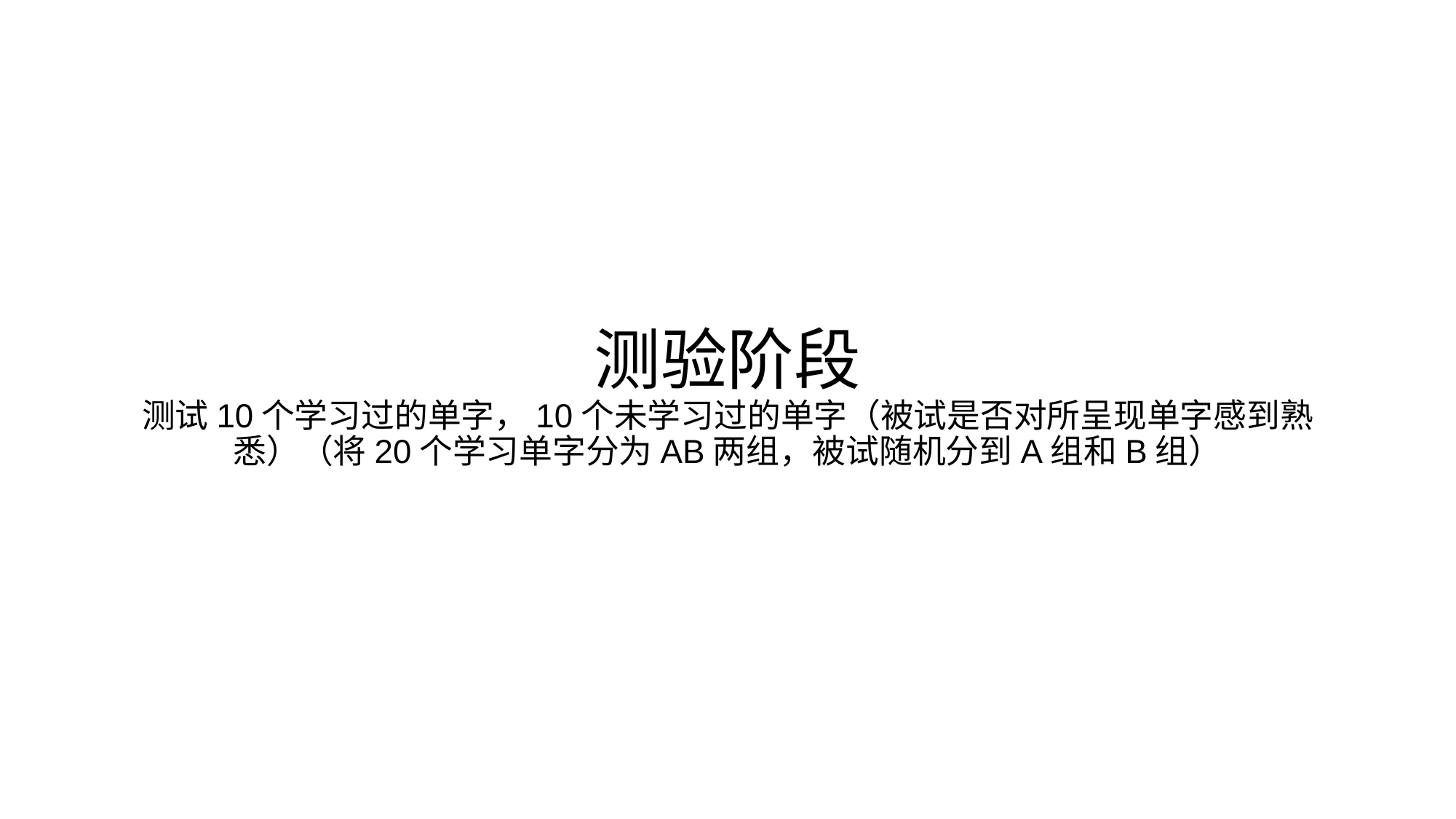

# 测验阶段 测试10个学习过的单字，10个未学习过的单字（被试是否对所呈现单字感到熟悉）（将20个学习单字分为AB两组，被试随机分到A组和B组）